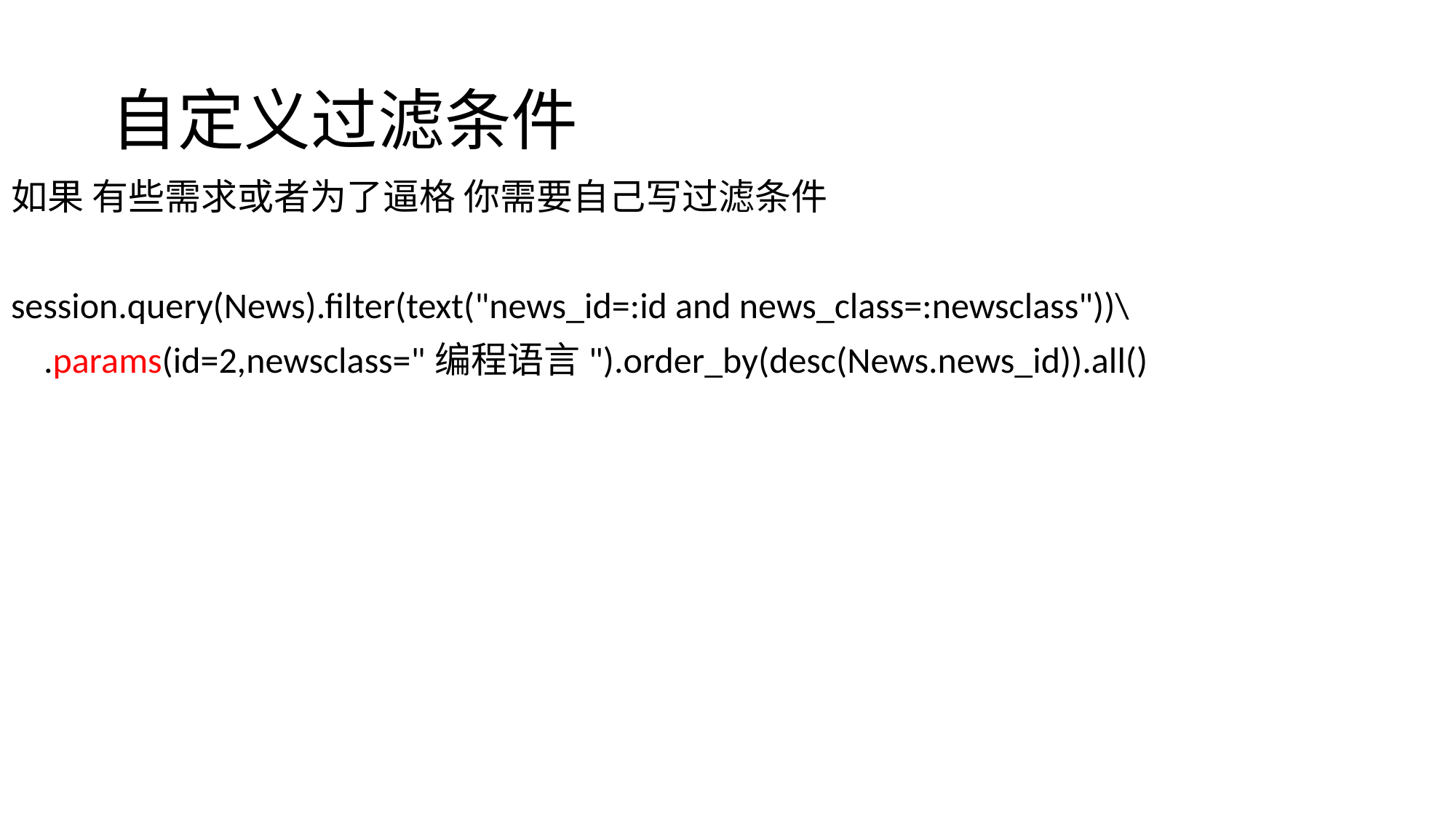

# 自定义过滤条件
如果 有些需求或者为了逼格 你需要自己写过滤条件

session.query(News).filter(text("news_id=:id and news_class=:newsclass"))\
    .params(id=2,newsclass="编程语言").order_by(desc(News.news_id)).all()